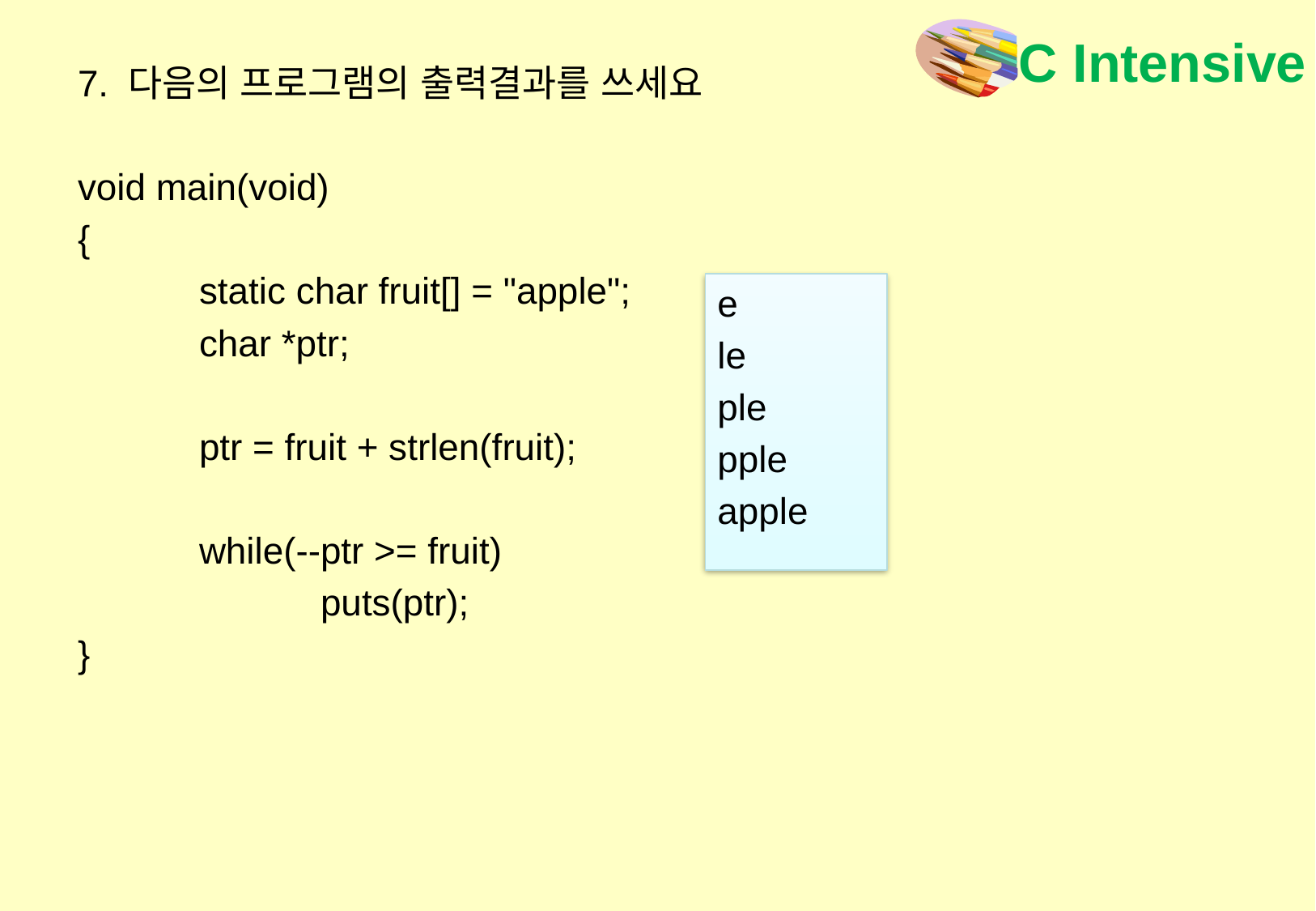

7. 다음의 프로그램의 출력결과를 쓰세요

void main(void)
{
	static char fruit[] = "apple";
	char *ptr;

	ptr = fruit + strlen(fruit);

	while(--ptr >= fruit)
		puts(ptr);
}
e
le
ple
pple
apple